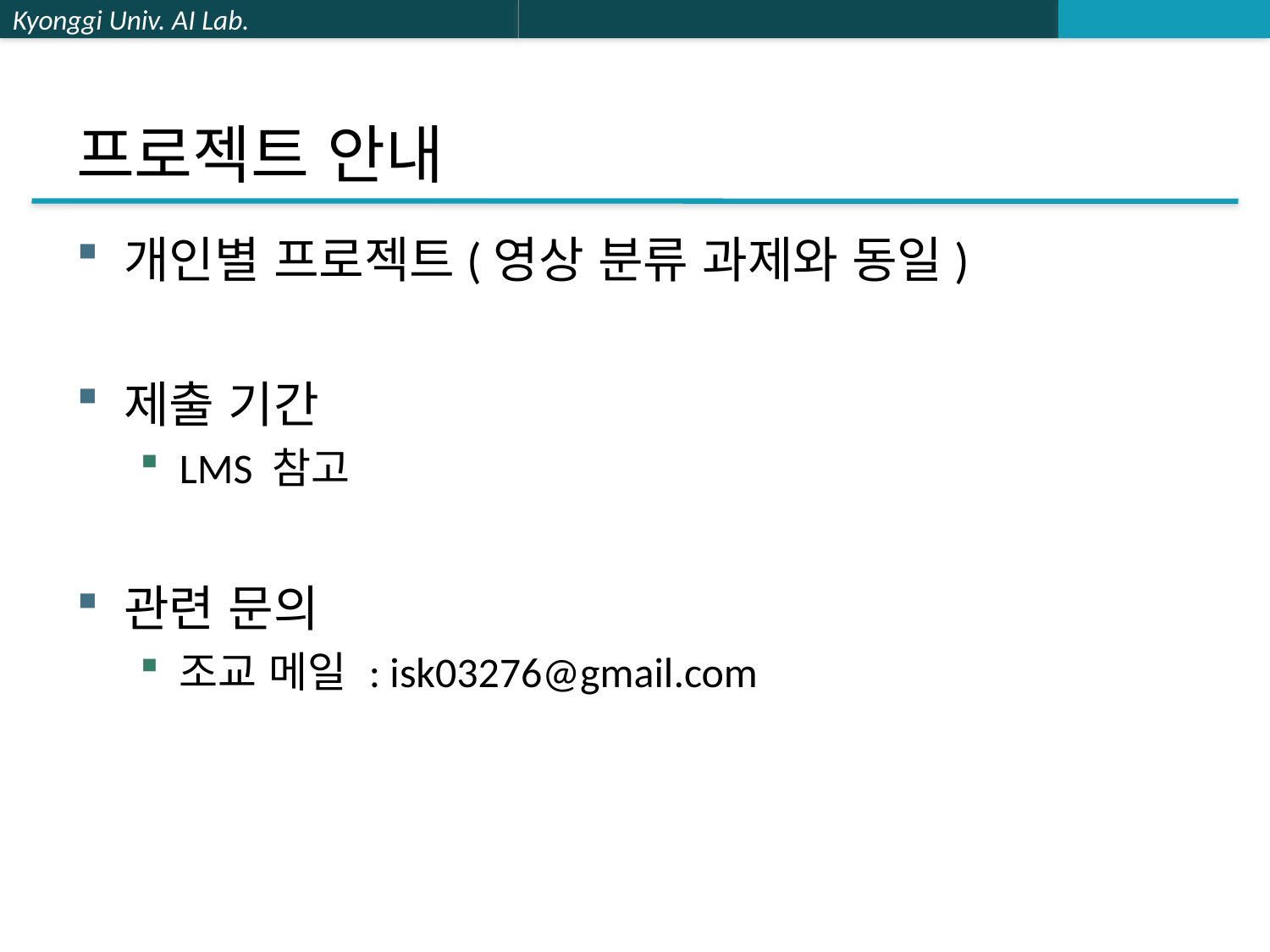

# 프로젝트 안내
개인별 프로젝트(영상 분류 과제와 동일)

제출 기간
LMS 참고

관련 문의
조교 메일 : isk03276@gmail.com